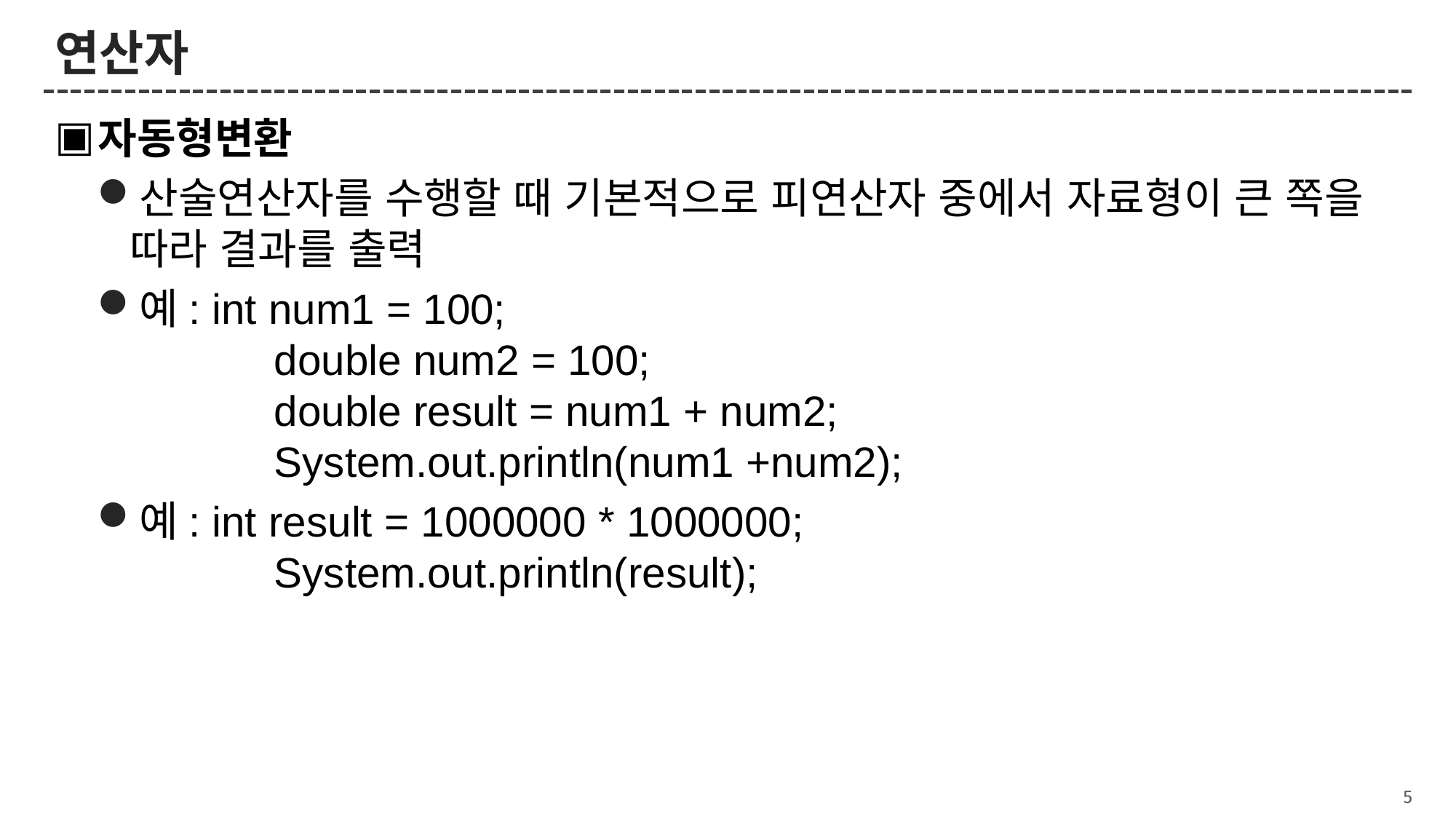

# 연산자
자동형변환
산술연산자를 수행할 때 기본적으로 피연산자 중에서 자료형이 큰 쪽을 따라 결과를 출력
예: int num1 = 100;
	   double num2 = 100;
	   double result = num1 + num2;
	   System.out.println(num1 +num2);
예: int result = 1000000 * 1000000;
	   System.out.println(result);